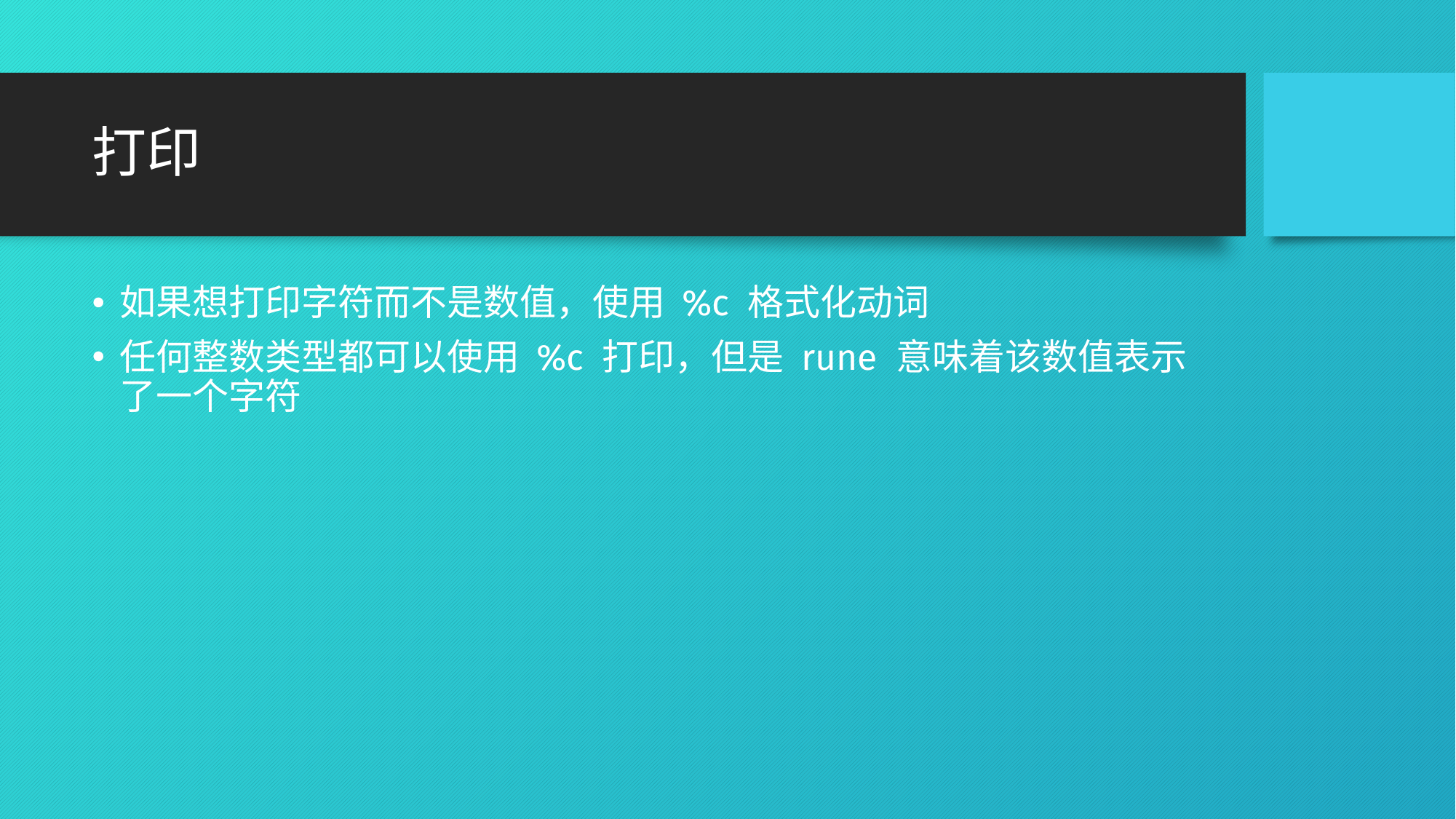

# 打印
如果想打印字符而不是数值，使用 %c 格式化动词
任何整数类型都可以使用 %c 打印，但是 rune 意味着该数值表示了一个字符